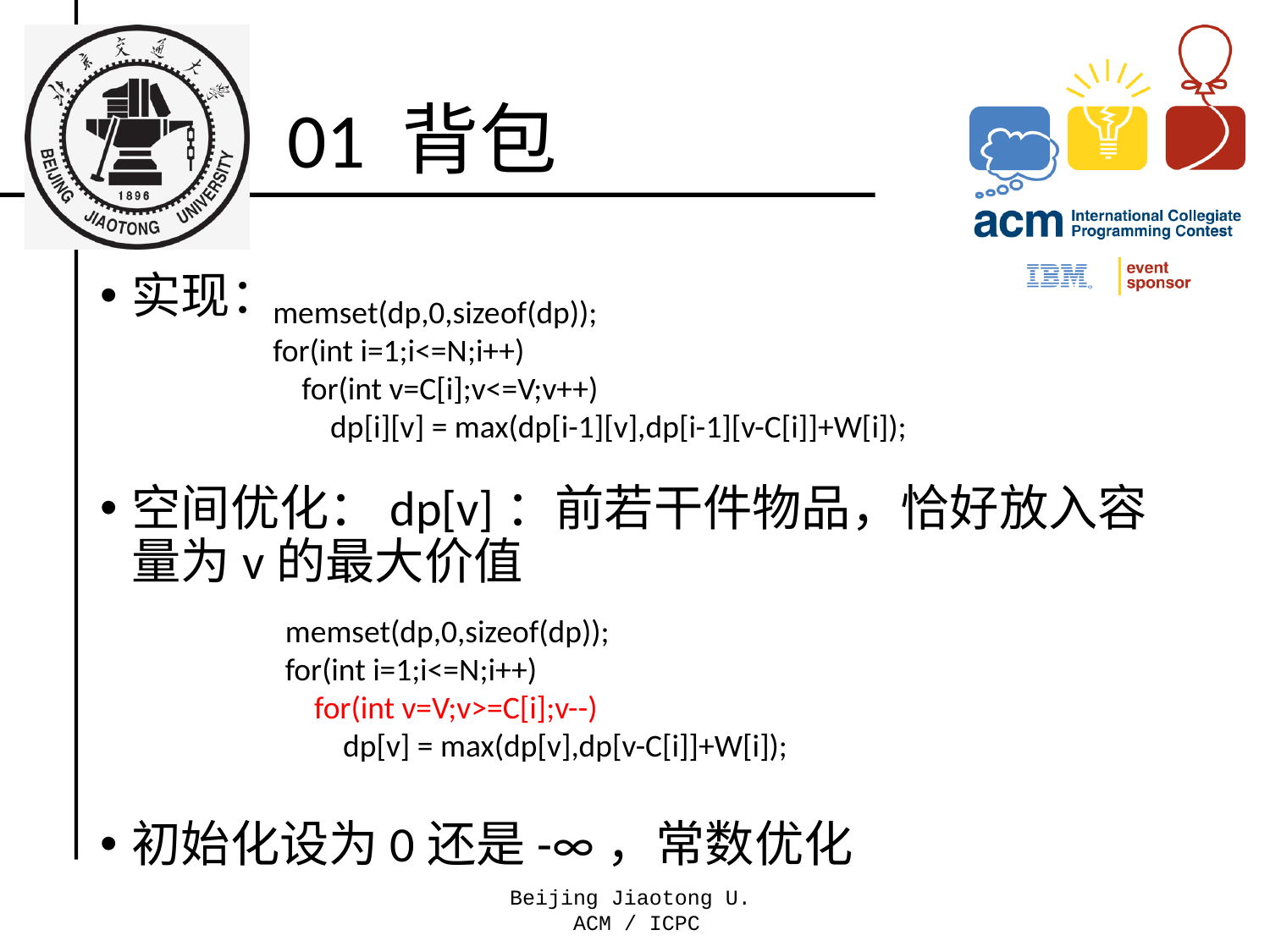

# 01 背包
实现：

空间优化：dp[v]：前若干件物品，恰好放入容量为v的最大价值

初始化设为0还是-∞，常数优化

memset(dp,0,sizeof(dp));
for(int i=1;i<=N;i++)
    for(int v=C[i];v<=V;v++)
        dp[i][v] = max(dp[i-1][v],dp[i-1][v-C[i]]+W[i]);

memset(dp,0,sizeof(dp));
for(int i=1;i<=N;i++)
    for(int v=V;v>=C[i];v--)
        dp[v] = max(dp[v],dp[v-C[i]]+W[i]);